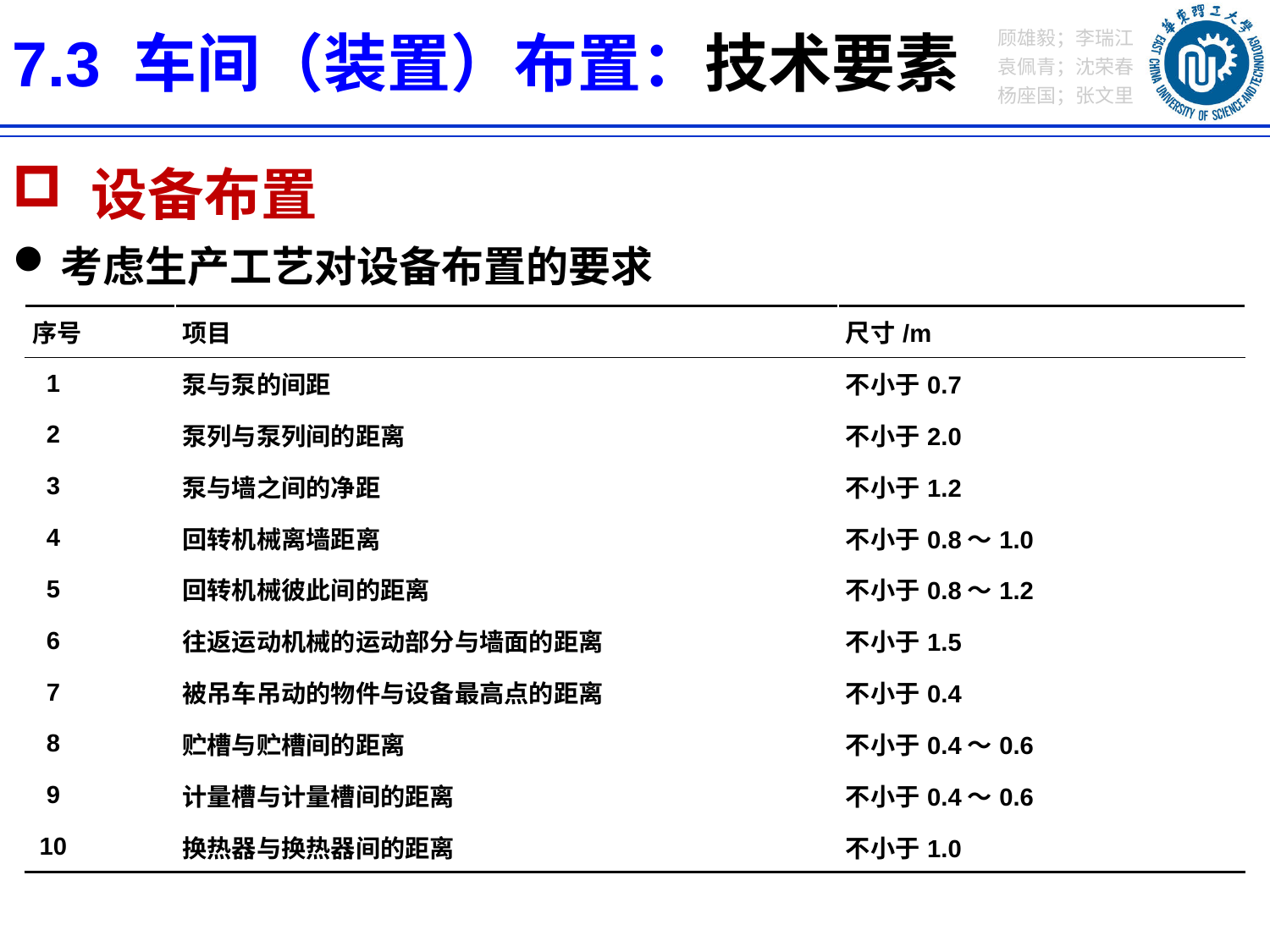

7.3 车间（装置）布置：技术要素
 设备布置
考虑生产工艺对设备布置的要求
| 序号 | 项目 | 尺寸/m |
| --- | --- | --- |
| 1 | 泵与泵的间距 | 不小于0.7 |
| 2 | 泵列与泵列间的距离 | 不小于2.0 |
| 3 | 泵与墙之间的净距 | 不小于1.2 |
| 4 | 回转机械离墙距离 | 不小于0.8～1.0 |
| 5 | 回转机械彼此间的距离 | 不小于0.8～1.2 |
| 6 | 往返运动机械的运动部分与墙面的距离 | 不小于1.5 |
| 7 | 被吊车吊动的物件与设备最高点的距离 | 不小于0.4 |
| 8 | 贮槽与贮槽间的距离 | 不小于0.4～0.6 |
| 9 | 计量槽与计量槽间的距离 | 不小于0.4～0.6 |
| 10 | 换热器与换热器间的距离 | 不小于1.0 |